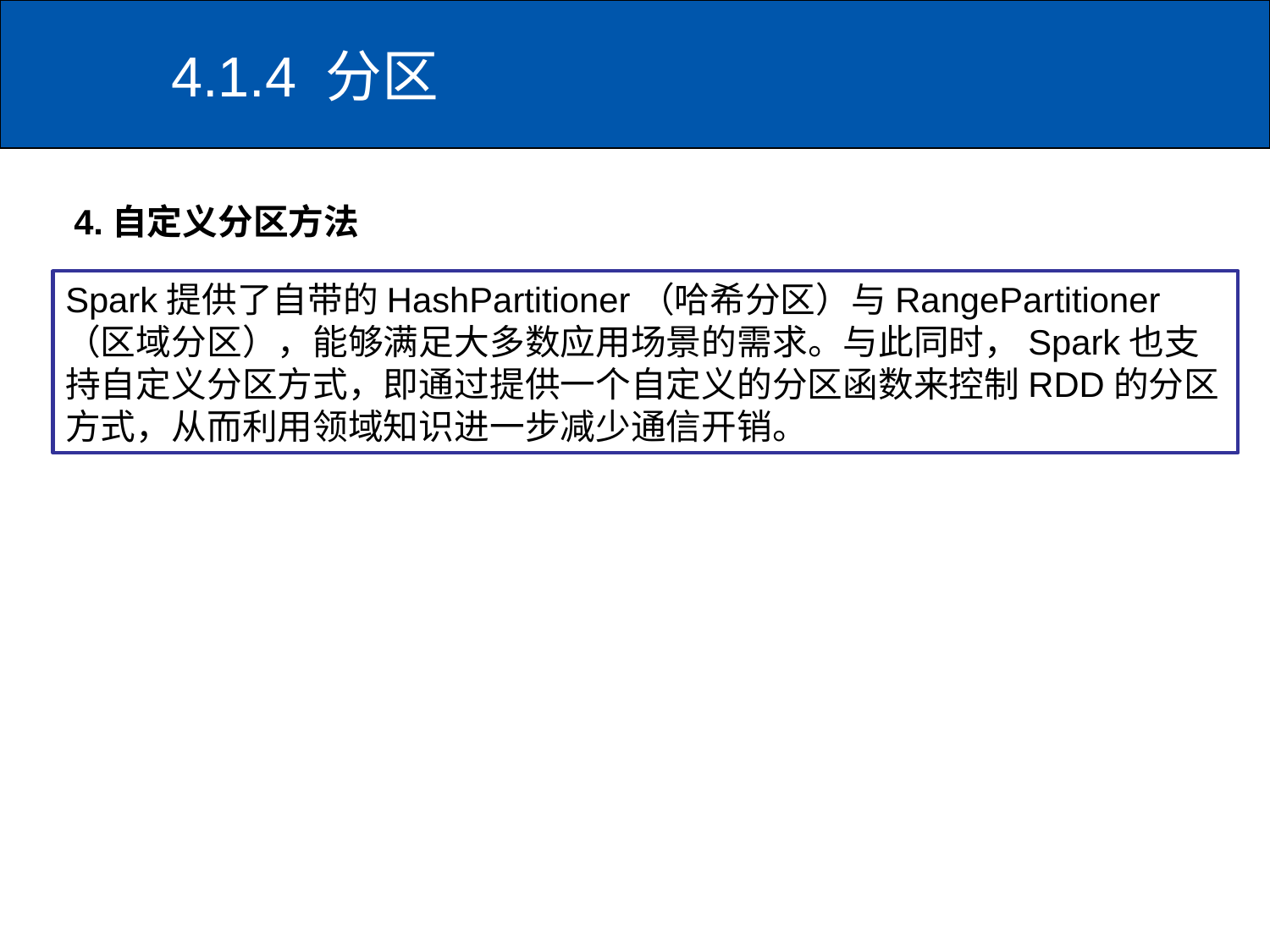

# 4.1.4 分区
4.自定义分区方法
Spark提供了自带的HashPartitioner（哈希分区）与RangePartitioner（区域分区），能够满足大多数应用场景的需求。与此同时，Spark也支持自定义分区方式，即通过提供一个自定义的分区函数来控制RDD的分区方式，从而利用领域知识进一步减少通信开销。